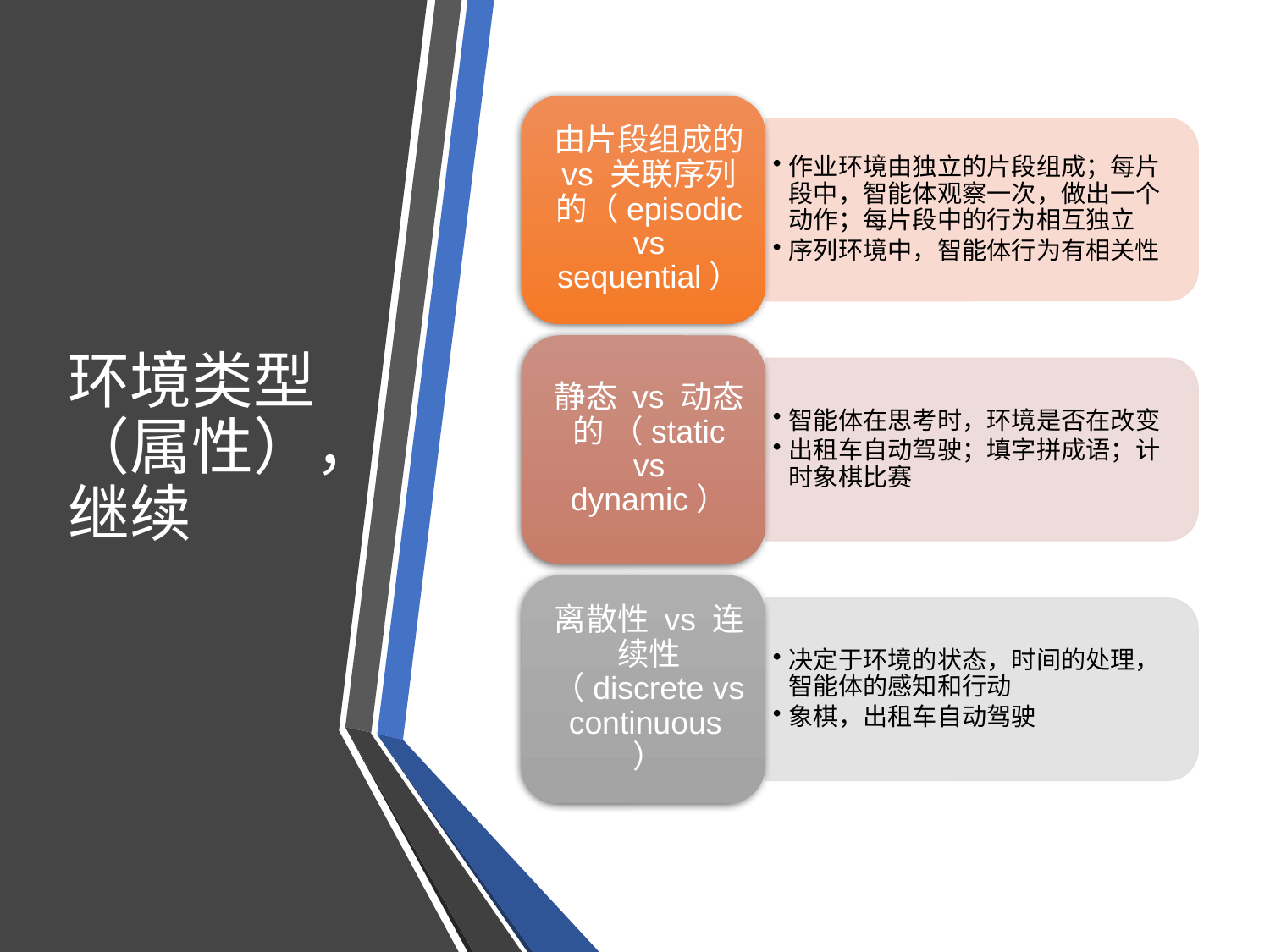

# 环境类型（属性），继续
作业环境由独立的片段组成；每片段中，智能体观察一次，做出一个动作；每片段中的行为相互独立
序列环境中，智能体行为有相关性
由片段组成的 vs 关联序列的（episodic vs sequential）
智能体在思考时，环境是否在改变
出租车自动驾驶；填字拼成语；计时象棋比赛
静态 vs 动态的 （static vs dynamic）
决定于环境的状态，时间的处理，智能体的感知和行动
象棋，出租车自动驾驶
离散性 vs 连续性（discrete vs continuous）